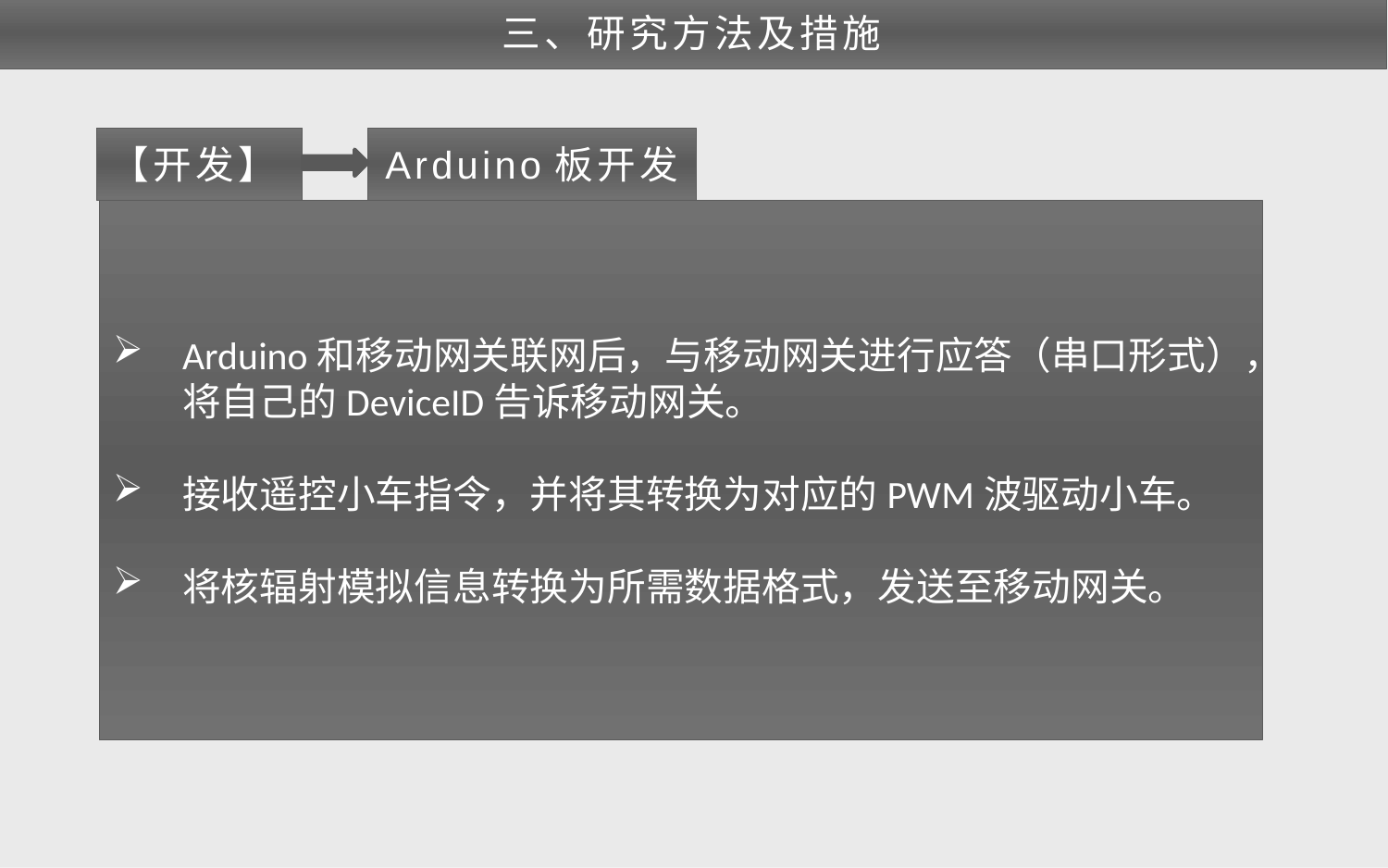

三、研究方法及措施
【开发】
Arduino板开发

Arduino和移动网关联网后，与移动网关进行应答（串口形式），将自己的DeviceID告诉移动网关。

接收遥控小车指令，并将其转换为对应的PWM波驱动小车。

将核辐射模拟信息转换为所需数据格式，发送至移动网关。